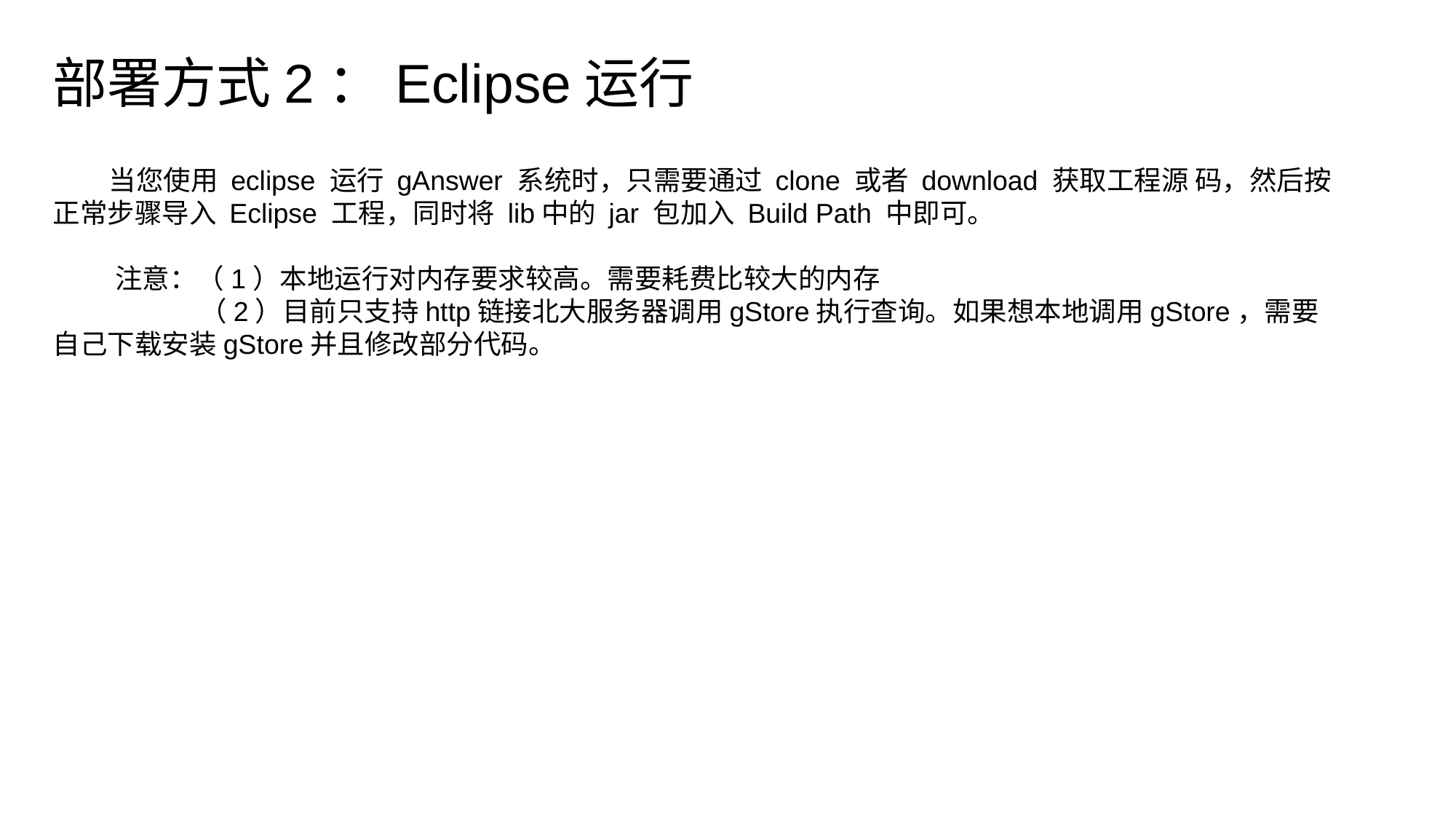

部署方式2：Eclipse运行
        当您使用 eclipse 运行 gAnswer 系统时，只需要通过 clone 或者 download 获取工程源 码，然后按正常步骤导入 Eclipse 工程，同时将 lib中的 jar 包加入 Build Path 中即可。

         注意：（1）本地运行对内存要求较高。需要耗费比较大的内存
	     （2）目前只支持http链接北大服务器调用gStore执行查询。如果想本地调用gStore，需要自己下载安装gStore并且修改部分代码。